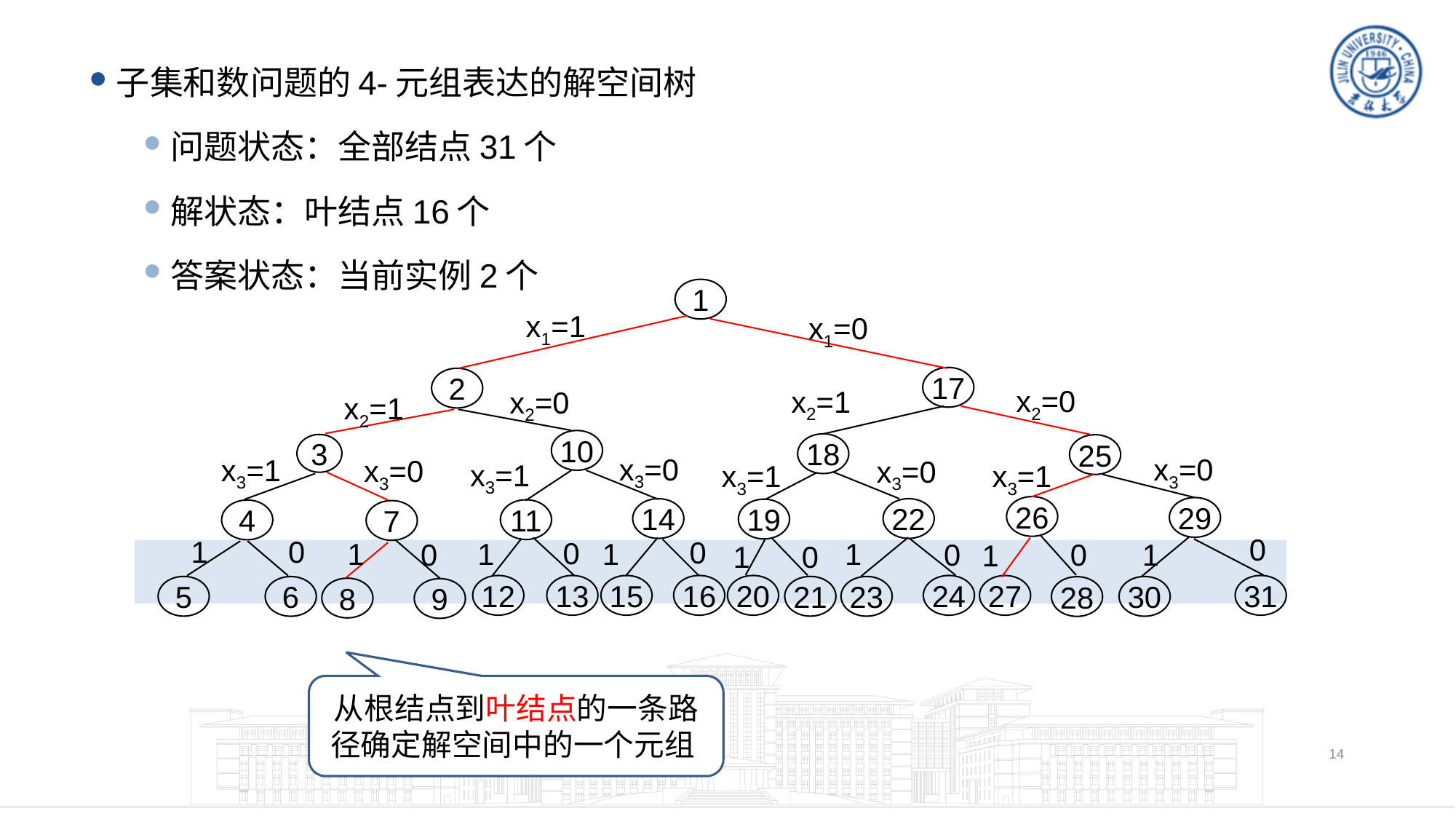

子集和数问题的4-元组表达的解空间树
问题状态：全部结点31个
解状态：叶结点16个
答案状态：当前实例2个

1
x1=1
x1=0

17
2
x2=0
x2=1
x2=0
x2=1

10
18
3
25
x3=0
x3=0
x3=1
x3=0
x3=0
x3=1
x3=1
x3=1

26
29
14
22
19
11
4
7
0
1
0
0
0
1
1
1
1
0
1
0
0
1
0
1

12
13
15
16
20
24
31
27
5
21
23
30
6
28
8
9

从根结点到叶结点的一条路径确定解空间中的一个元组
14